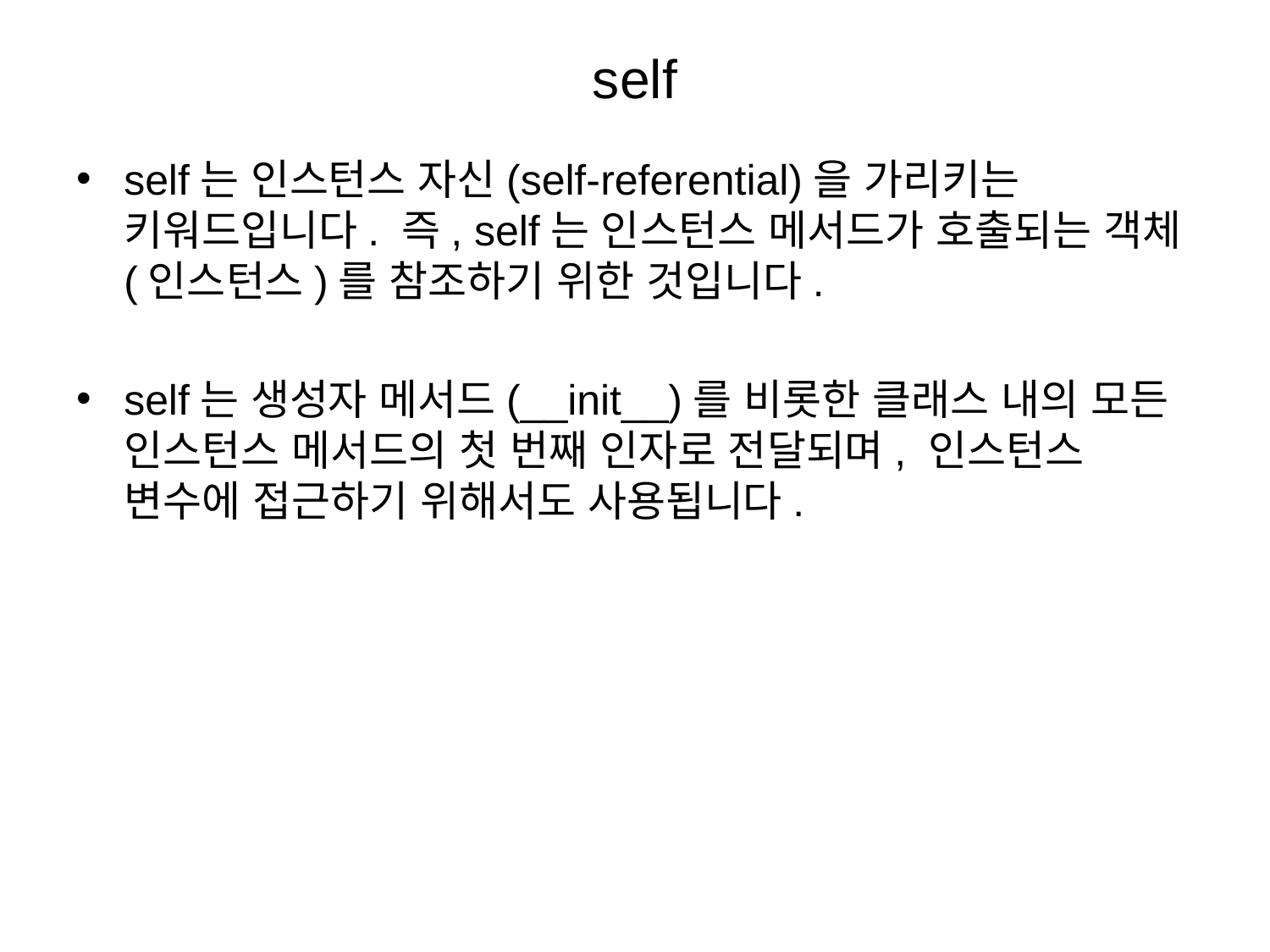

# self
self는 인스턴스 자신(self-referential)을 가리키는 키워드입니다. 즉, self는 인스턴스 메서드가 호출되는 객체(인스턴스)를 참조하기 위한 것입니다.

self는 생성자 메서드(__init__)를 비롯한 클래스 내의 모든 인스턴스 메서드의 첫 번째 인자로 전달되며, 인스턴스 변수에 접근하기 위해서도 사용됩니다.